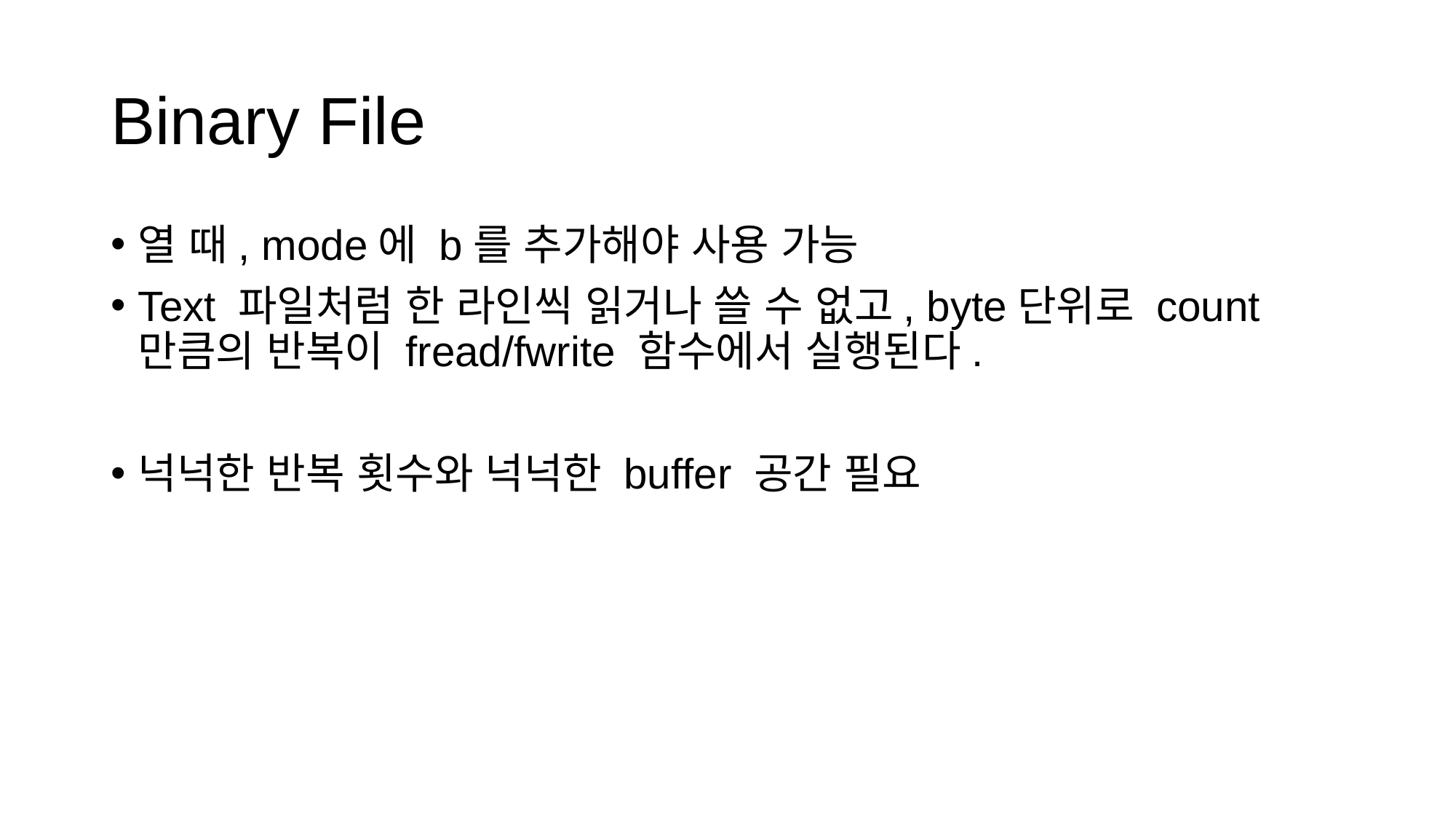

# Binary File
열 때, mode에 b를 추가해야 사용 가능
Text 파일처럼 한 라인씩 읽거나 쓸 수 없고, byte단위로 count만큼의 반복이 fread/fwrite 함수에서 실행된다.

넉넉한 반복 횟수와 넉넉한 buffer 공간 필요